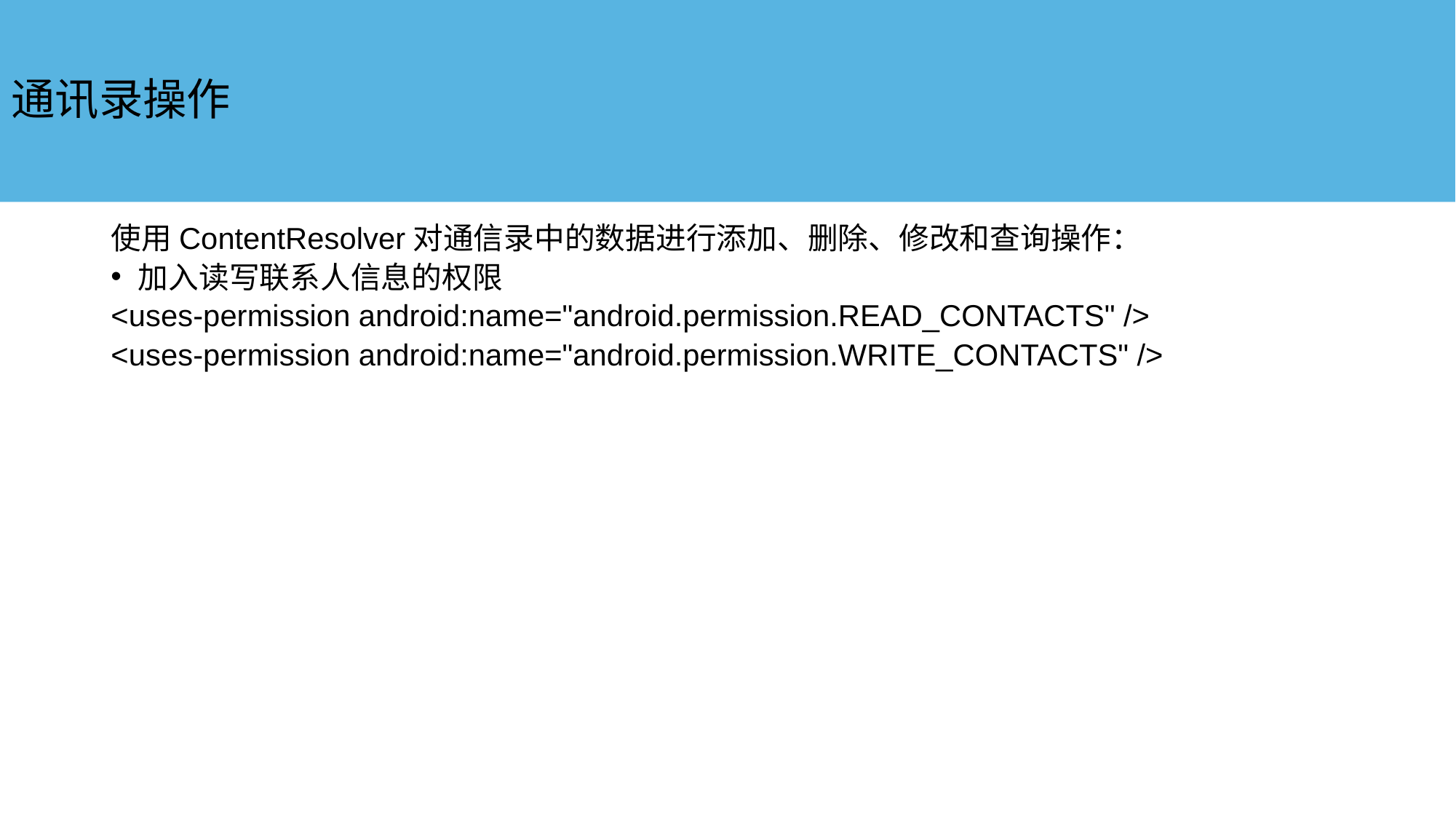

# 通讯录操作
使用ContentResolver对通信录中的数据进行添加、删除、修改和查询操作：
加入读写联系人信息的权限
<uses-permission android:name="android.permission.READ_CONTACTS" />
<uses-permission android:name="android.permission.WRITE_CONTACTS" />